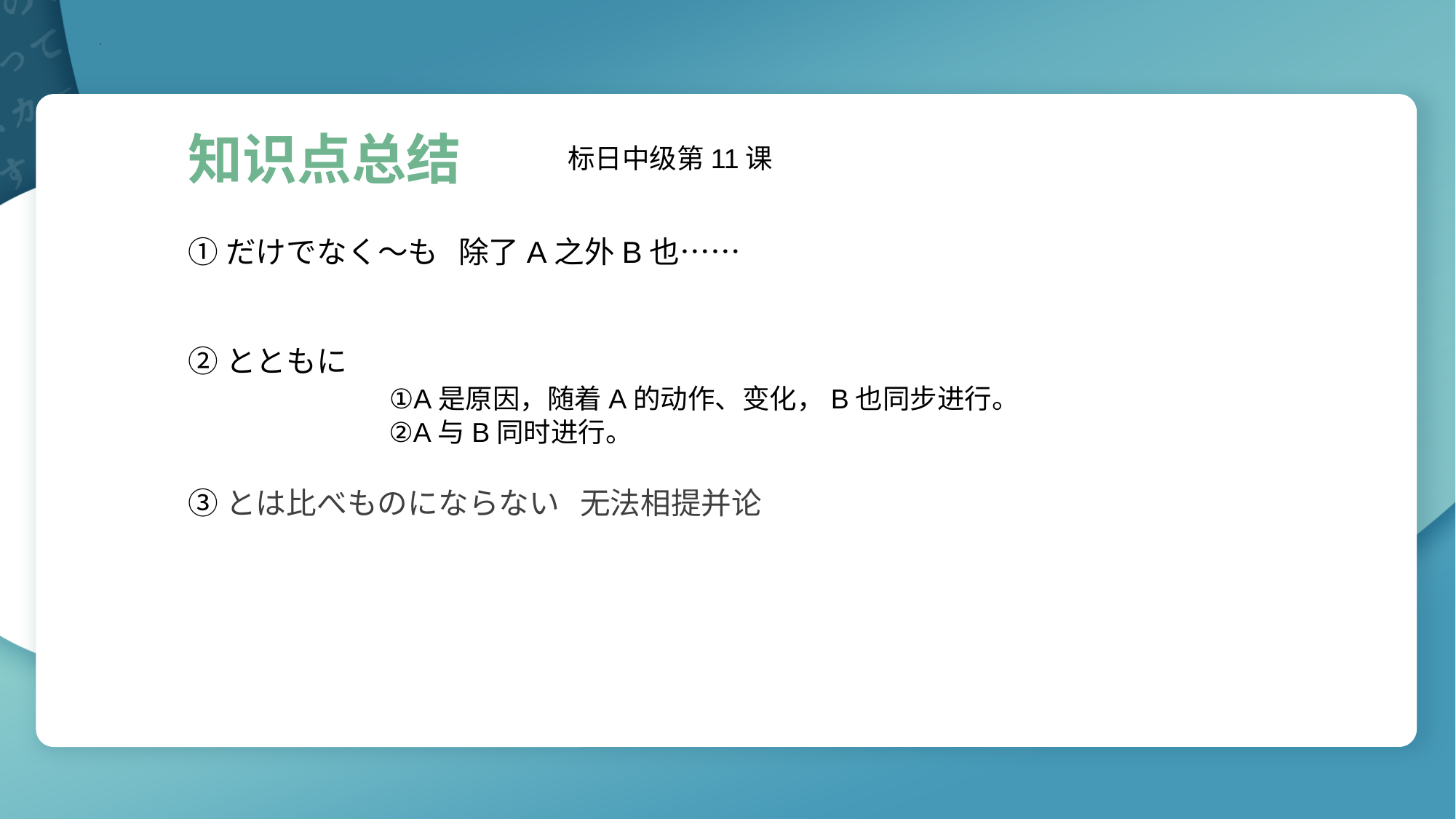

知识点总结
标日中级第11课
①だけでなく～も   除了A之外B也……

②とともに
	           ①A是原因，随着A的动作、变化，B也同步进行。
	            ②A与B同时进行。

③とは比べものにならない   无法相提并论